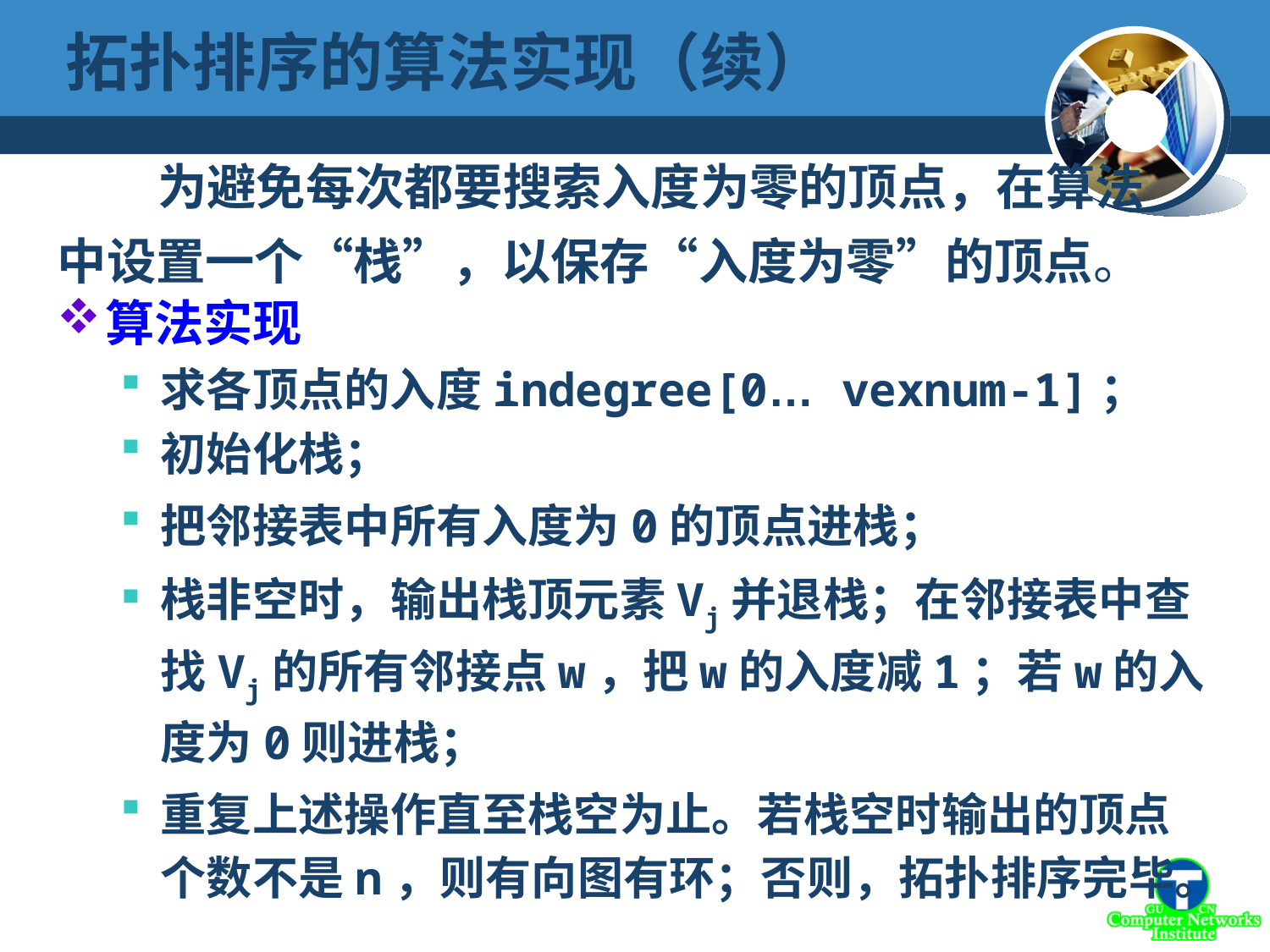

# 拓扑排序的算法实现（续）
      为避免每次都要搜索入度为零的顶点，在算法中设置一个“栈”，以保存“入度为零”的顶点。
算法实现
求各顶点的入度indegree[0… vexnum-1]；
初始化栈；
把邻接表中所有入度为0的顶点进栈；
栈非空时，输出栈顶元素Vj并退栈；在邻接表中查找Vj的所有邻接点w，把w的入度减1；若w的入度为0则进栈；
重复上述操作直至栈空为止。若栈空时输出的顶点个数不是n，则有向图有环；否则，拓扑排序完毕。
152